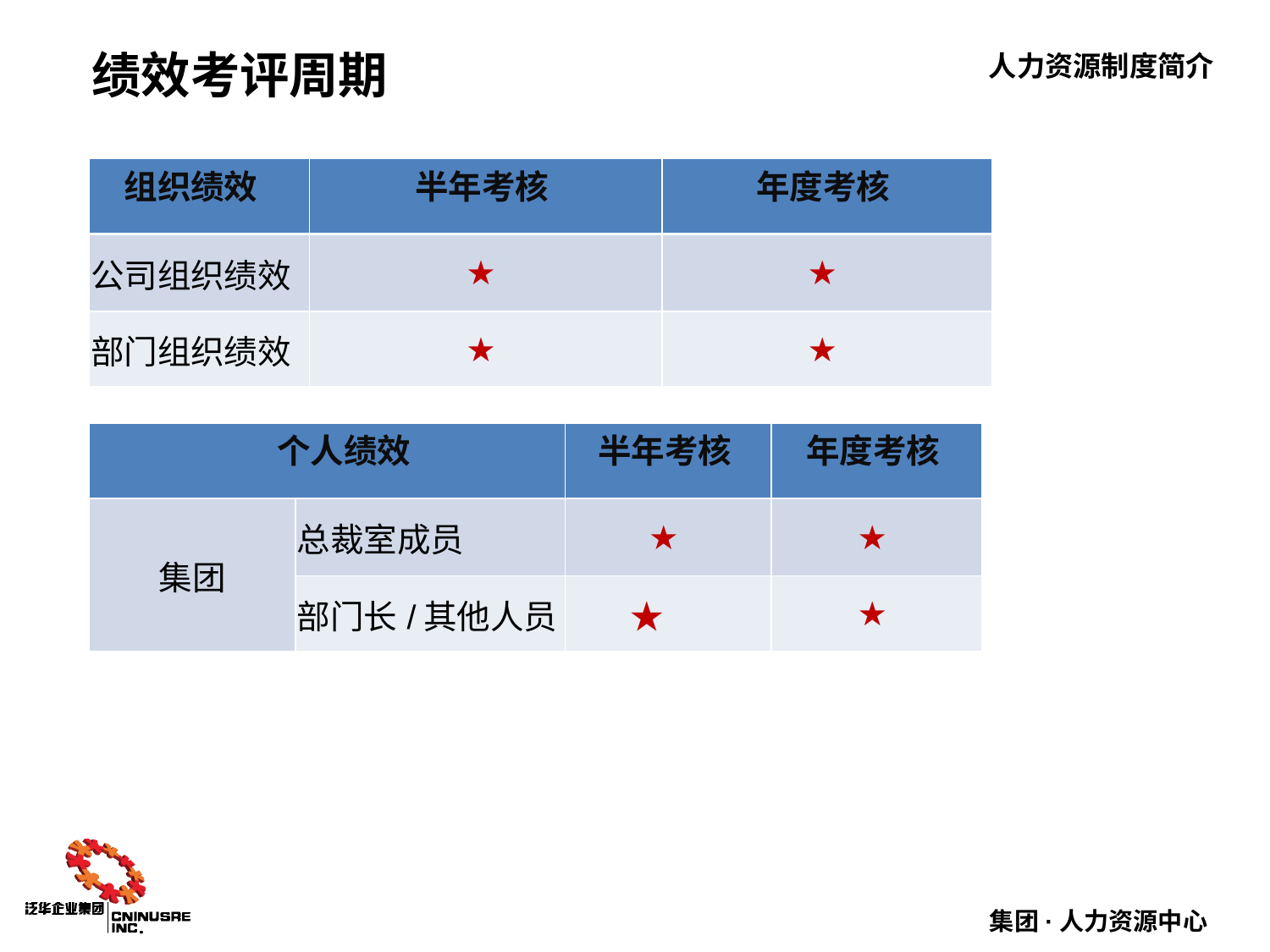

# 绩效考评周期
| 组织绩效 | 半年考核 | 年度考核 |
| --- | --- | --- |
| 公司组织绩效 | ★ | ★ |
| 部门组织绩效 | ★ | ★ |
| 个人绩效 |  | 半年考核 | 年度考核 |
| --- | --- | --- | --- |
| 集团 | 总裁室成员 | ★ | ★ |
|  | 部门长/其他人员 | ★ | ★ |